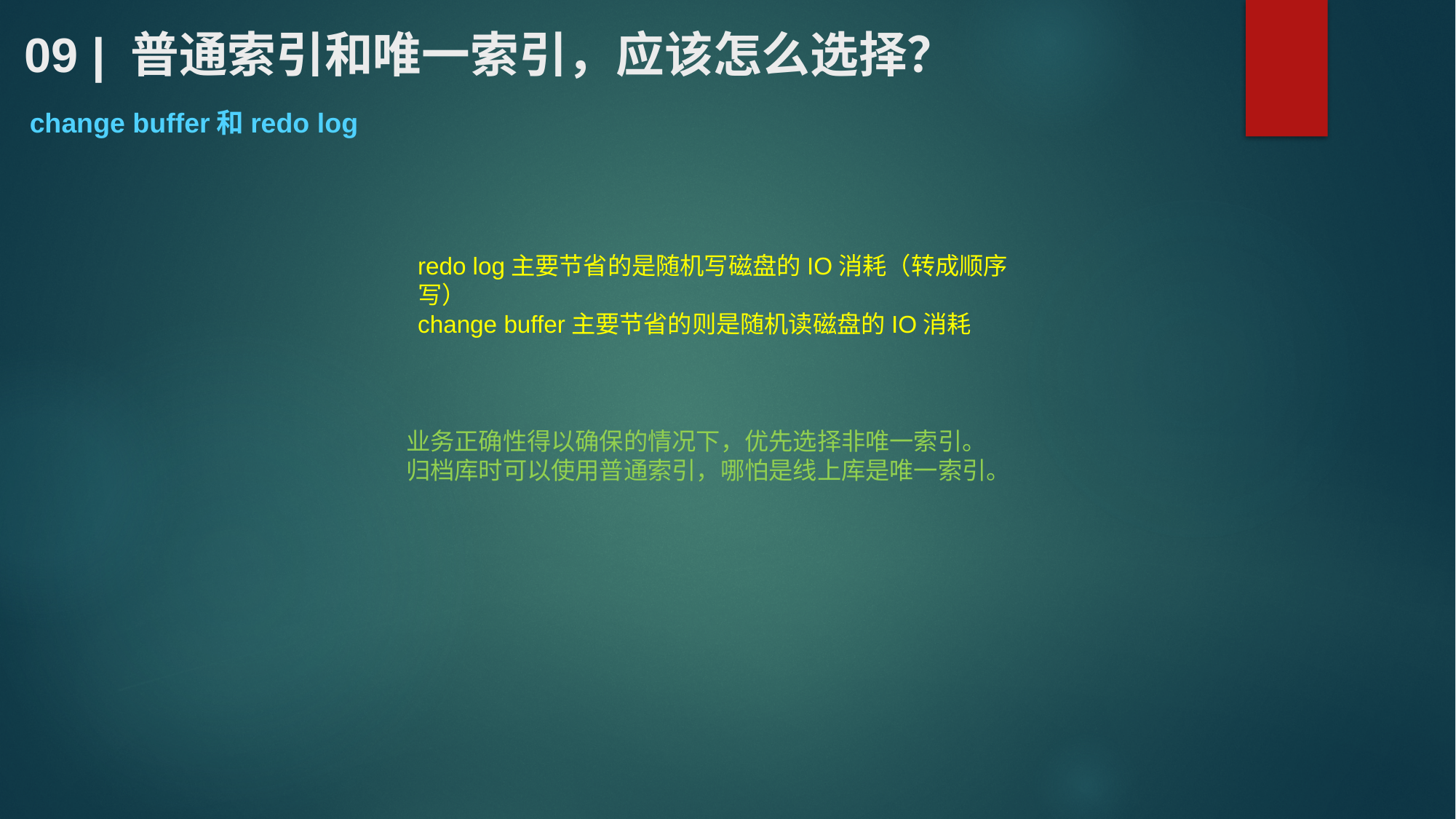

# 09 | 普通索引和唯一索引，应该怎么选择？
change buffer和redo log
redo log主要节省的是随机写磁盘的IO消耗（转成顺序写）
change buffer主要节省的则是随机读磁盘的IO消耗
业务正确性得以确保的情况下，优先选择非唯一索引。
归档库时可以使用普通索引，哪怕是线上库是唯一索引。